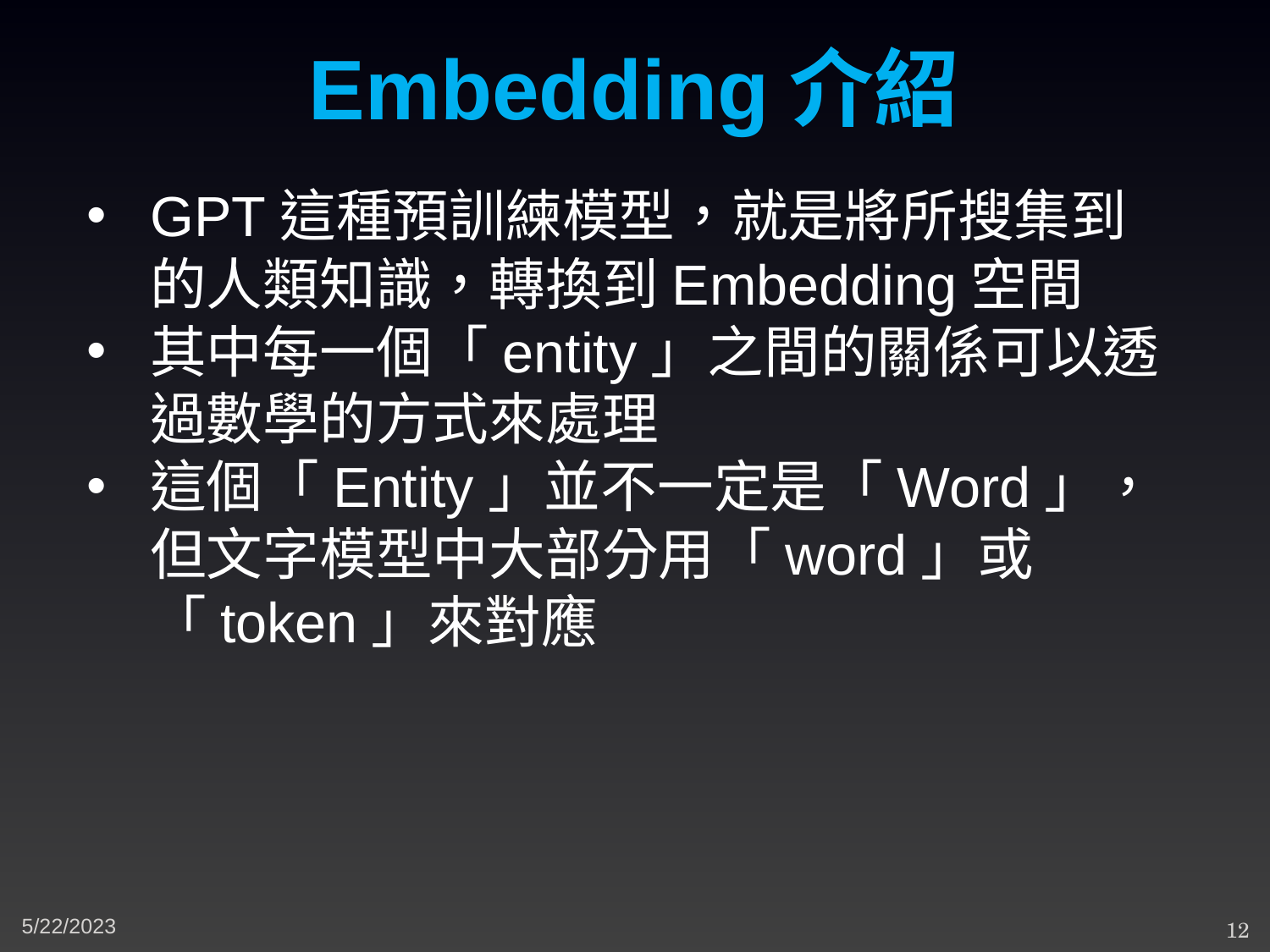

Embedding介紹
GPT這種預訓練模型，就是將所搜集到的人類知識，轉換到Embedding空間
其中每一個「entity」之間的關係可以透過數學的方式來處理
這個「Entity」並不一定是「Word」，但文字模型中大部分用「word」或「token」來對應
5/22/2023
12